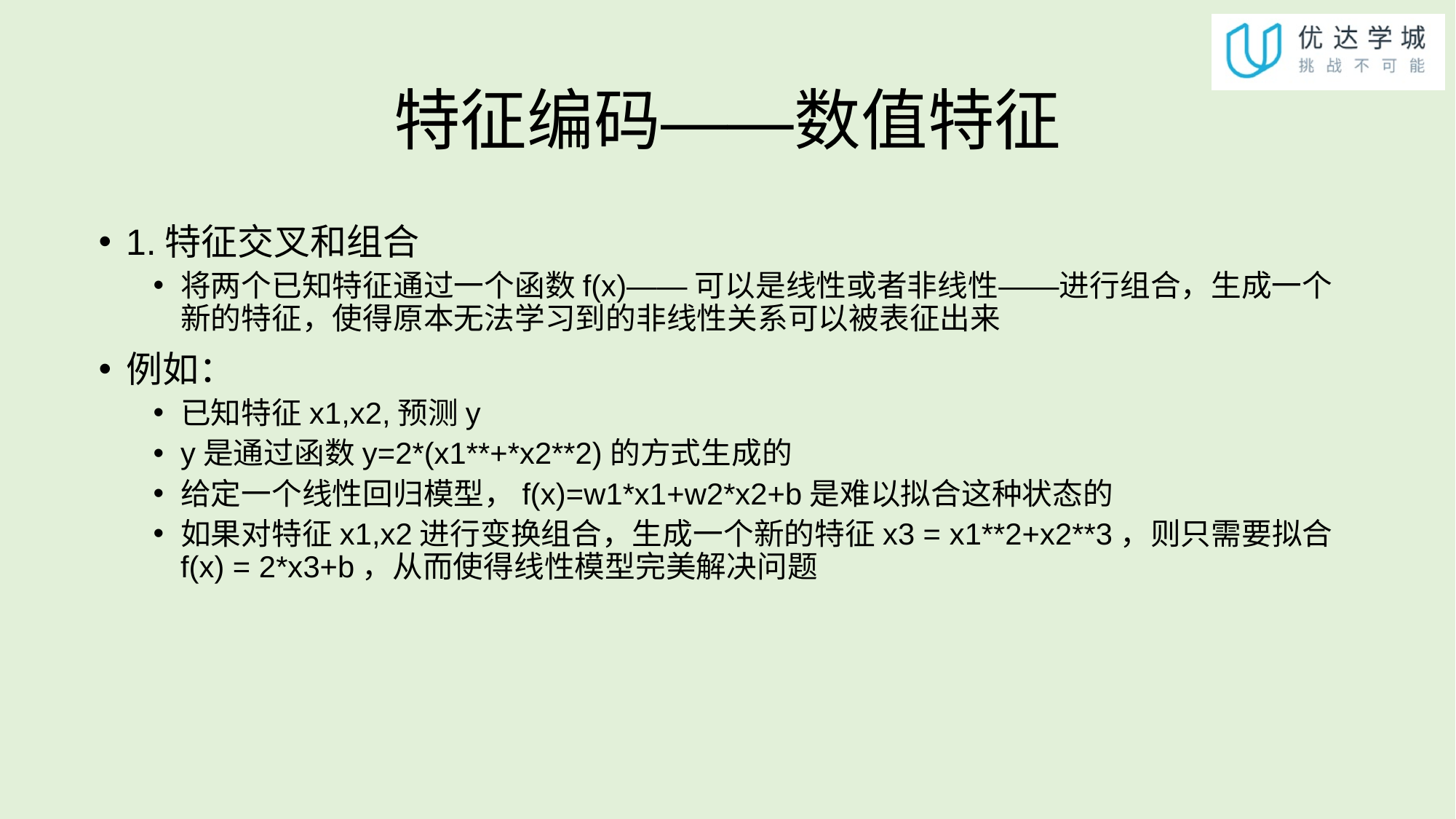

# 特征编码——数值特征
1.特征交叉和组合
将两个已知特征通过一个函数f(x)——可以是线性或者非线性——进行组合，生成一个新的特征，使得原本无法学习到的非线性关系可以被表征出来
例如：
已知特征x1,x2,预测y
y是通过函数y=2*(x1**+*x2**2)的方式生成的
给定一个线性回归模型，f(x)=w1*x1+w2*x2+b是难以拟合这种状态的
如果对特征x1,x2进行变换组合，生成一个新的特征x3 = x1**2+x2**3，则只需要拟合f(x) = 2*x3+b，从而使得线性模型完美解决问题